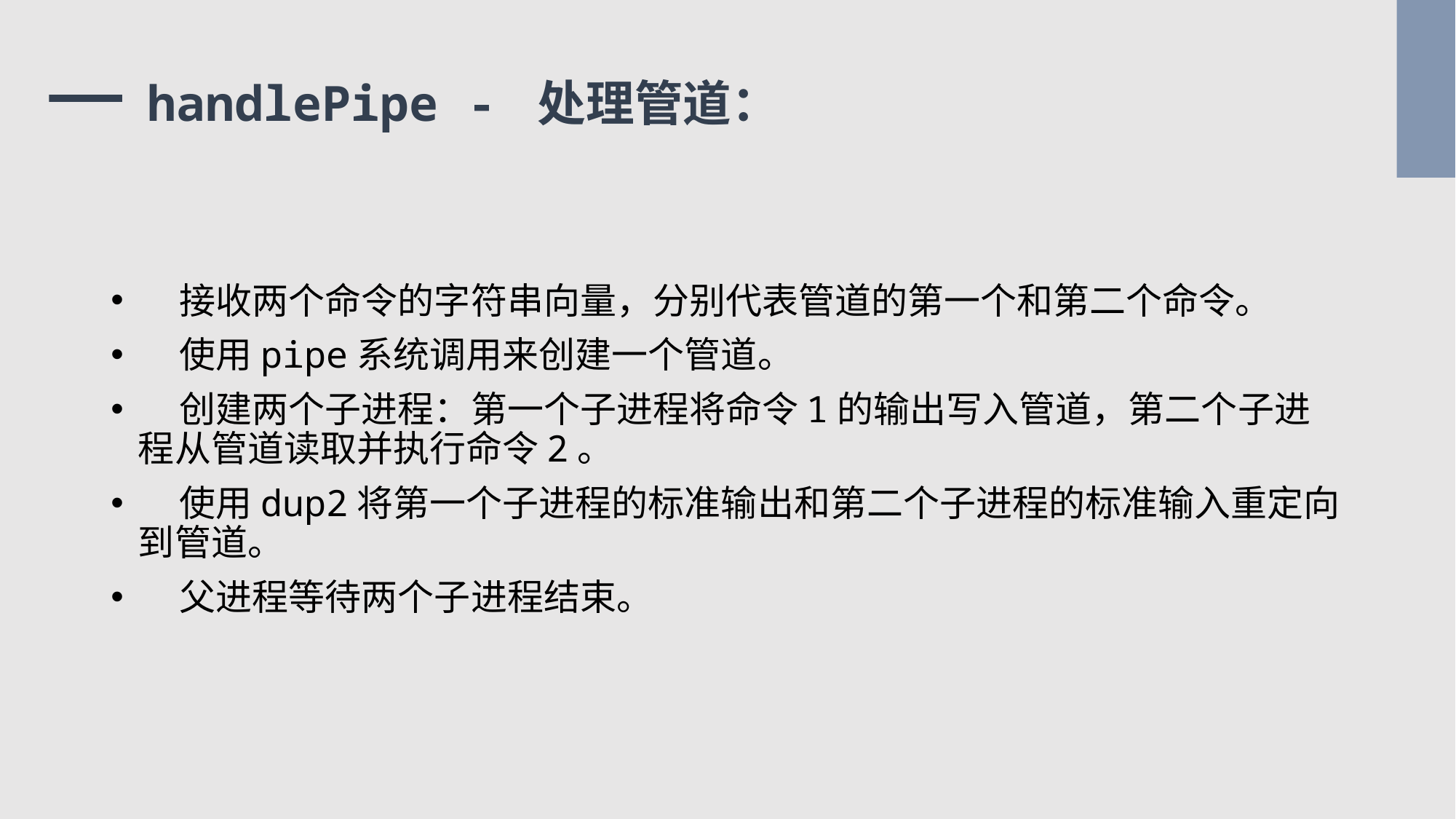

# handlePipe - 处理管道：

    接收两个命令的字符串向量，分别代表管道的第一个和第二个命令。
    使用pipe系统调用来创建一个管道。
    创建两个子进程：第一个子进程将命令1的输出写入管道，第二个子进程从管道读取并执行命令2。
    使用dup2将第一个子进程的标准输出和第二个子进程的标准输入重定向到管道。
    父进程等待两个子进程结束。